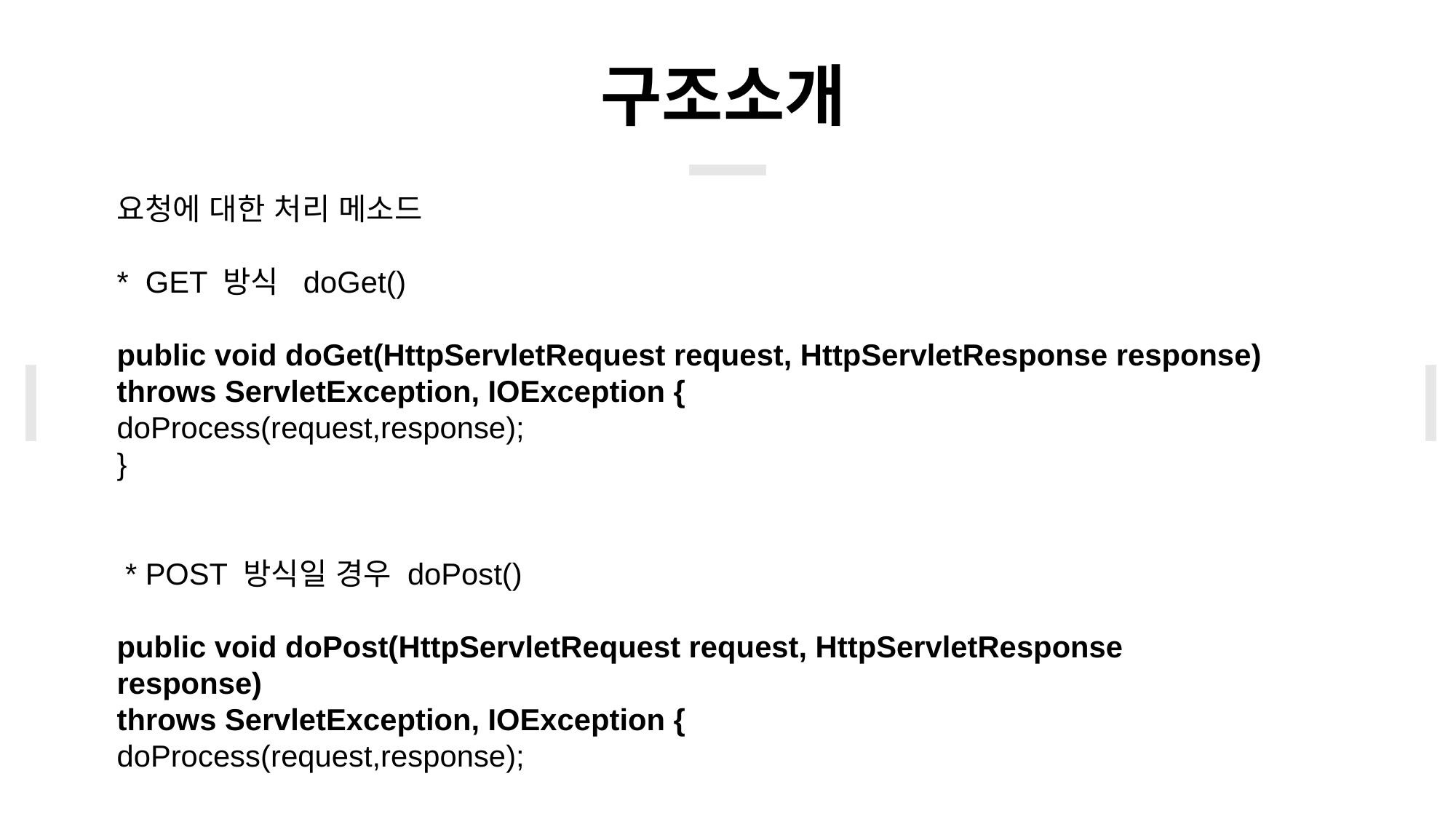

구조소개

요청에 대한 처리 메소드

*  GET 방식  doGet()

public void doGet(HttpServletRequest request, HttpServletResponse response)
throws ServletException, IOException {
doProcess(request,response);
}

 * POST 방식일 경우 doPost()

public void doPost(HttpServletRequest request, HttpServletResponse response)
throws ServletException, IOException {
doProcess(request,response);